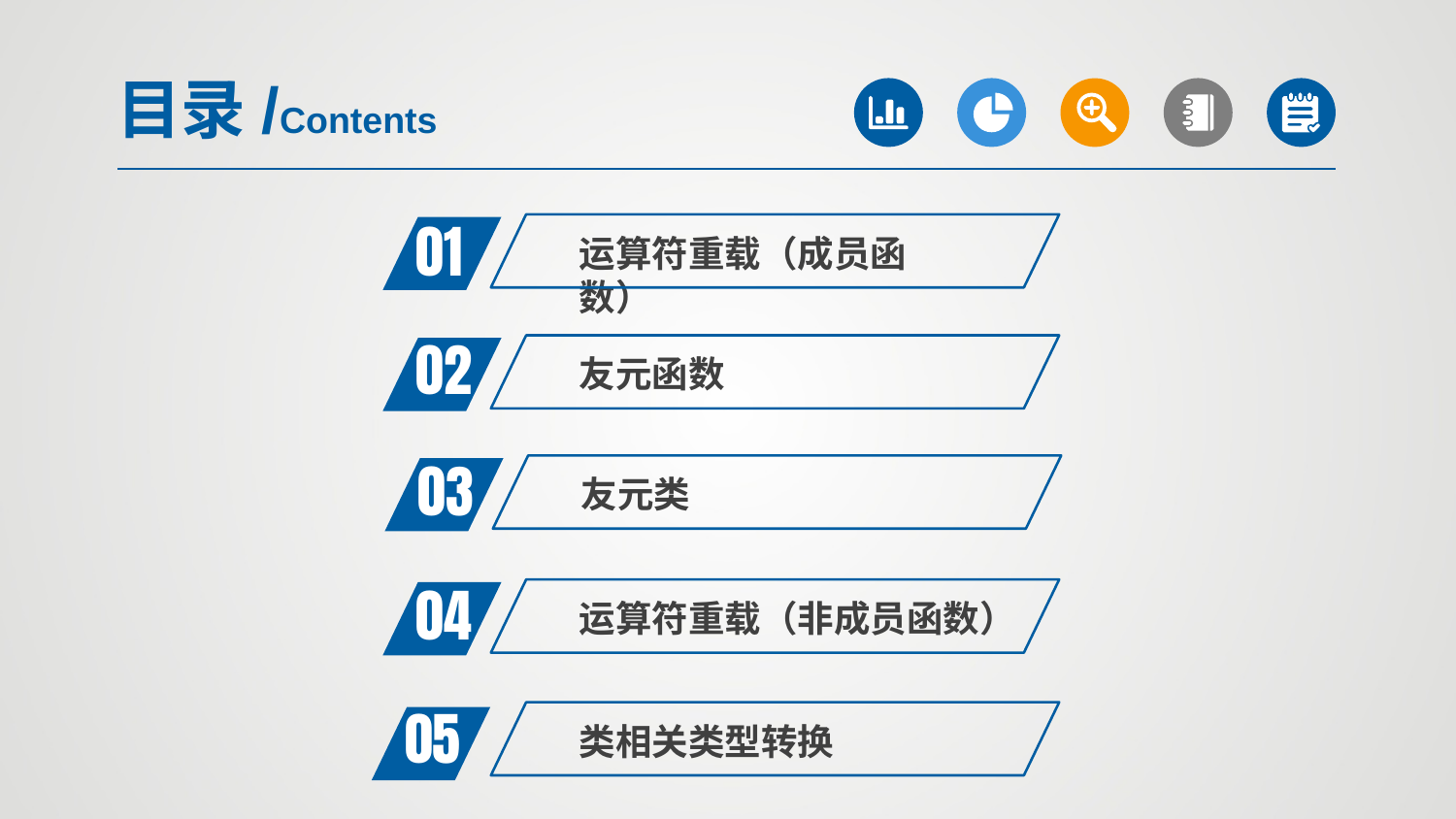

目录/Contents

01

运算符重载（成员函数）
02

友元函数
03

友元类
04

运算符重载（非成员函数）
05

类相关类型转换